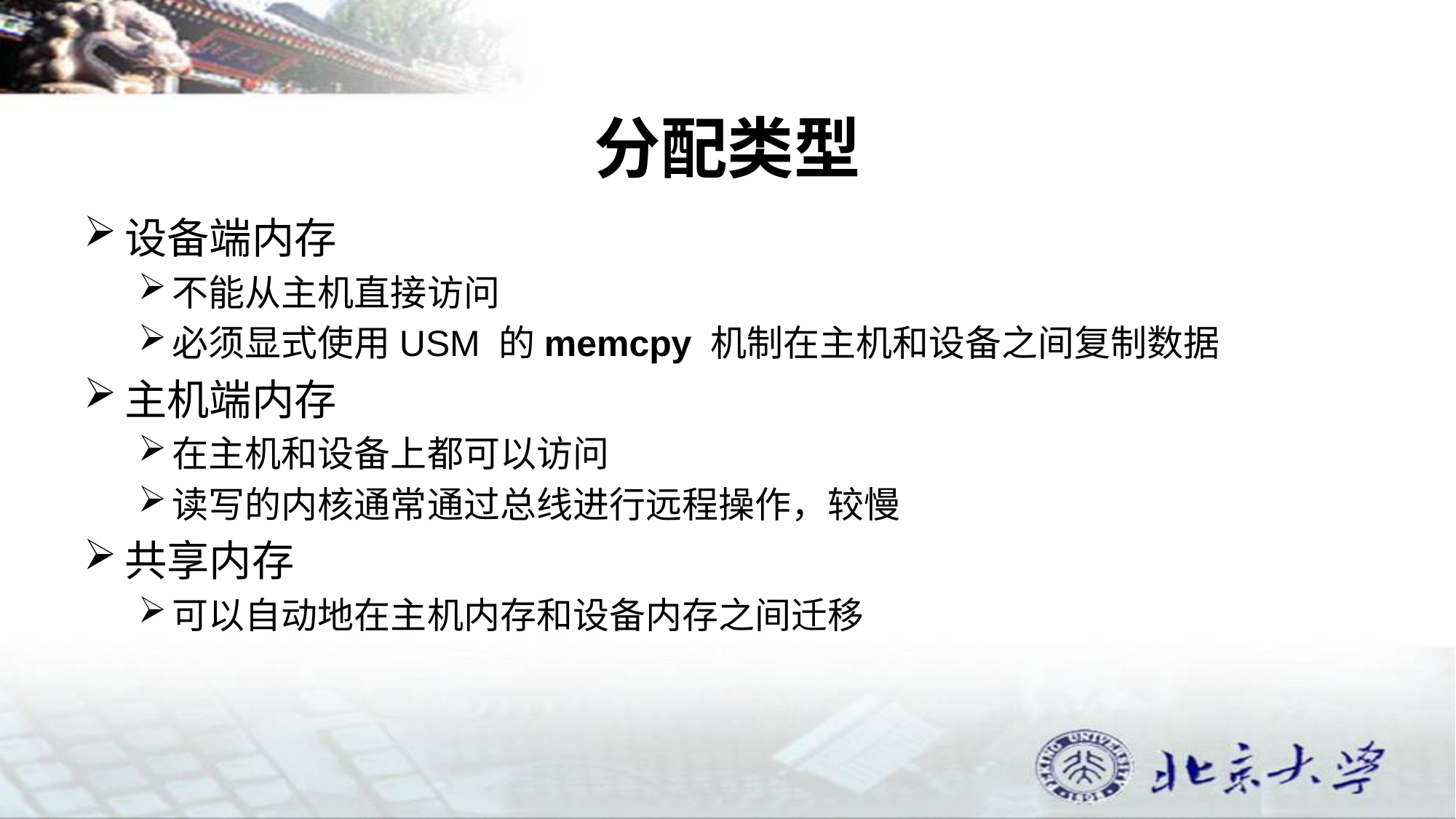

# 分配类型
设备端内存
不能从主机直接访问
必须显式使用USM 的memcpy 机制在主机和设备之间复制数据
主机端内存
在主机和设备上都可以访问
读写的内核通常通过总线进行远程操作，较慢
共享内存
可以自动地在主机内存和设备内存之间迁移